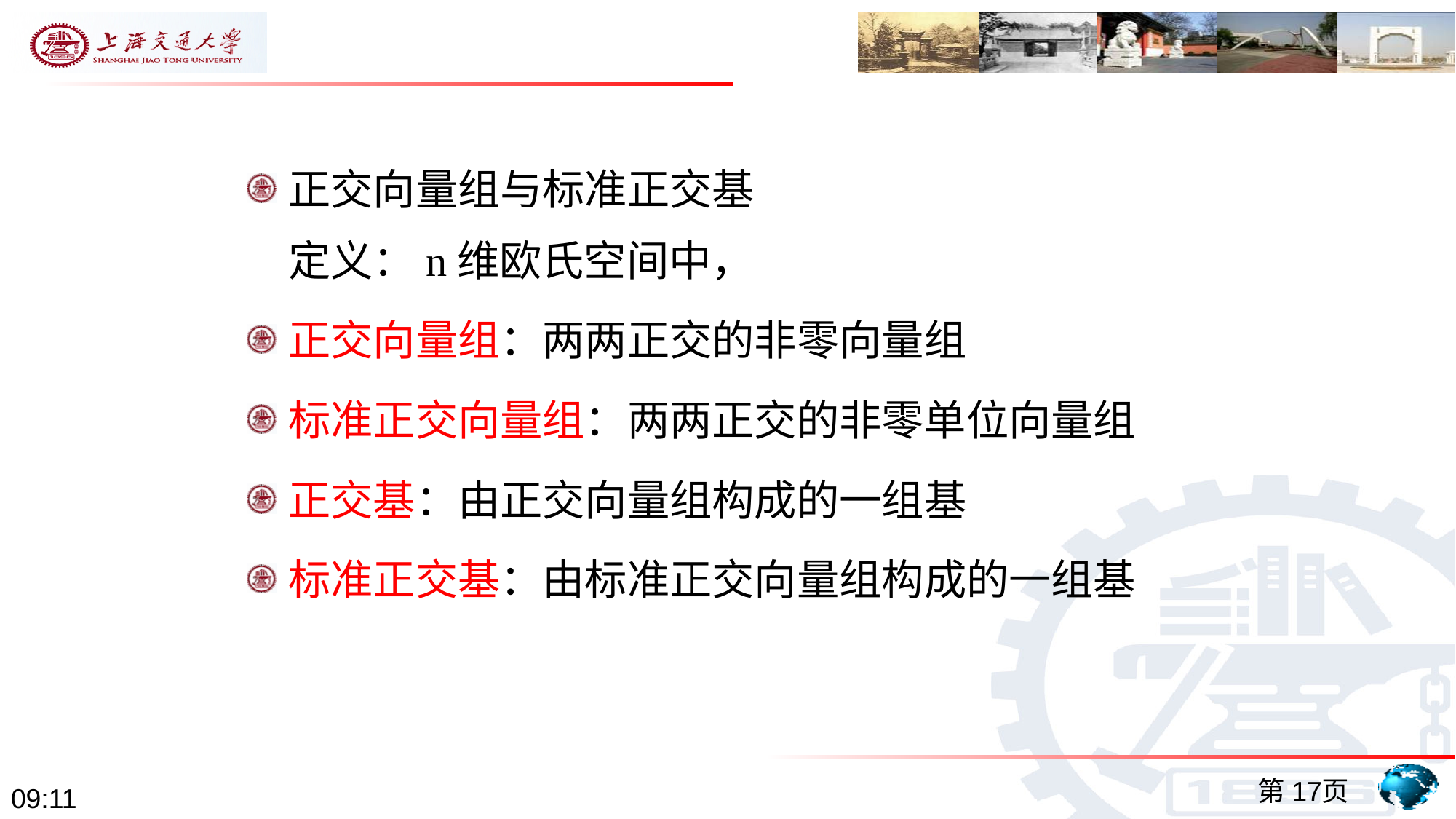

正交向量组与标准正交基
定义：n维欧氏空间中，
正交向量组：两两正交的非零向量组
标准正交向量组：两两正交的非零单位向量组
正交基：由正交向量组构成的一组基
标准正交基：由标准正交向量组构成的一组基
第17页
09:11